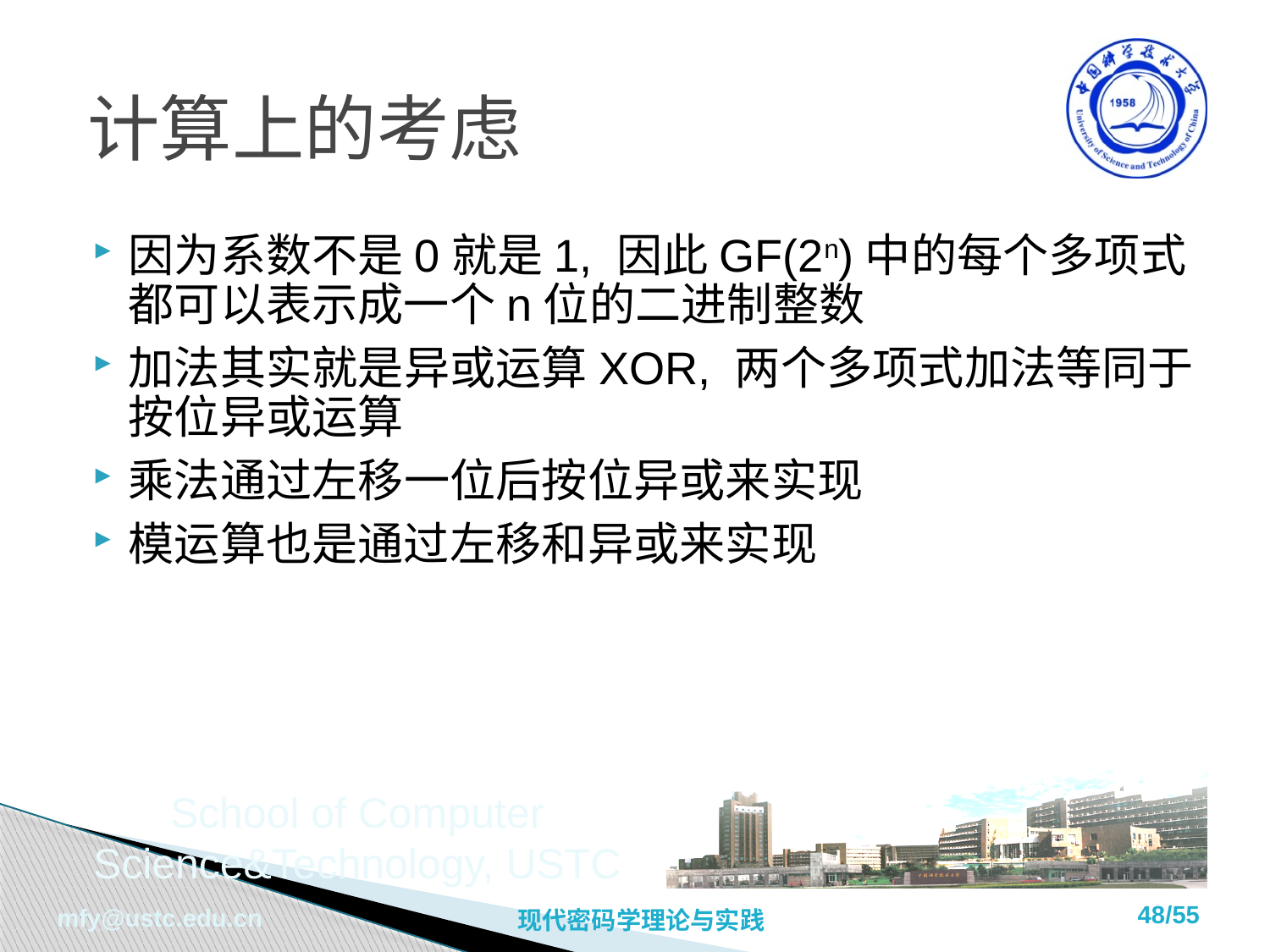

# 计算上的考虑
因为系数不是0就是1, 因此GF(2n)中的每个多项式都可以表示成一个n位的二进制整数
加法其实就是异或运算XOR, 两个多项式加法等同于按位异或运算
乘法通过左移一位后按位异或来实现
模运算也是通过左移和异或来实现